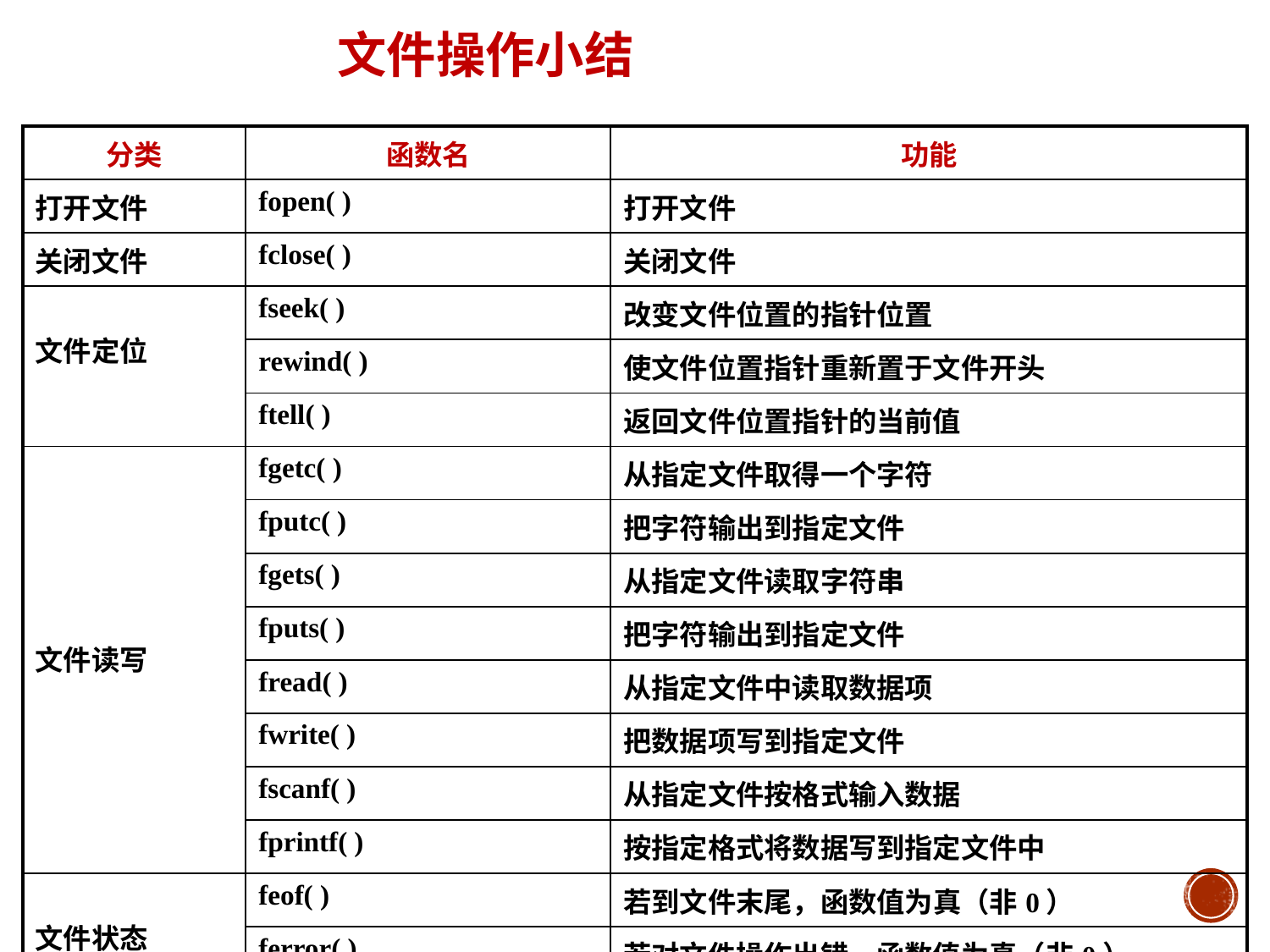

# 文件操作小结
| 分类 | 函数名 | 功能 |
| --- | --- | --- |
| 打开文件 | fopen( ) | 打开文件 |
| 关闭文件 | fclose( ) | 关闭文件 |
| 文件定位 | fseek( ) | 改变文件位置的指针位置 |
|  | rewind( ) | 使文件位置指针重新置于文件开头 |
|  | ftell( ) | 返回文件位置指针的当前值 |
| 文件读写 | fgetc( ) | 从指定文件取得一个字符 |
|  | fputc( ) | 把字符输出到指定文件 |
|  | fgets( ) | 从指定文件读取字符串 |
|  | fputs( ) | 把字符输出到指定文件 |
|  | fread( ) | 从指定文件中读取数据项 |
|  | fwrite( ) | 把数据项写到指定文件 |
|  | fscanf( ) | 从指定文件按格式输入数据 |
|  | fprintf( ) | 按指定格式将数据写到指定文件中 |
| 文件状态 | feof( ) | 若到文件末尾，函数值为真（非0） |
|  | ferror( ) | 若对文件操作出错，函数值为真（非0） |
|  | clearerr( ) | 使feof( )和ferror( )函数值置零 |